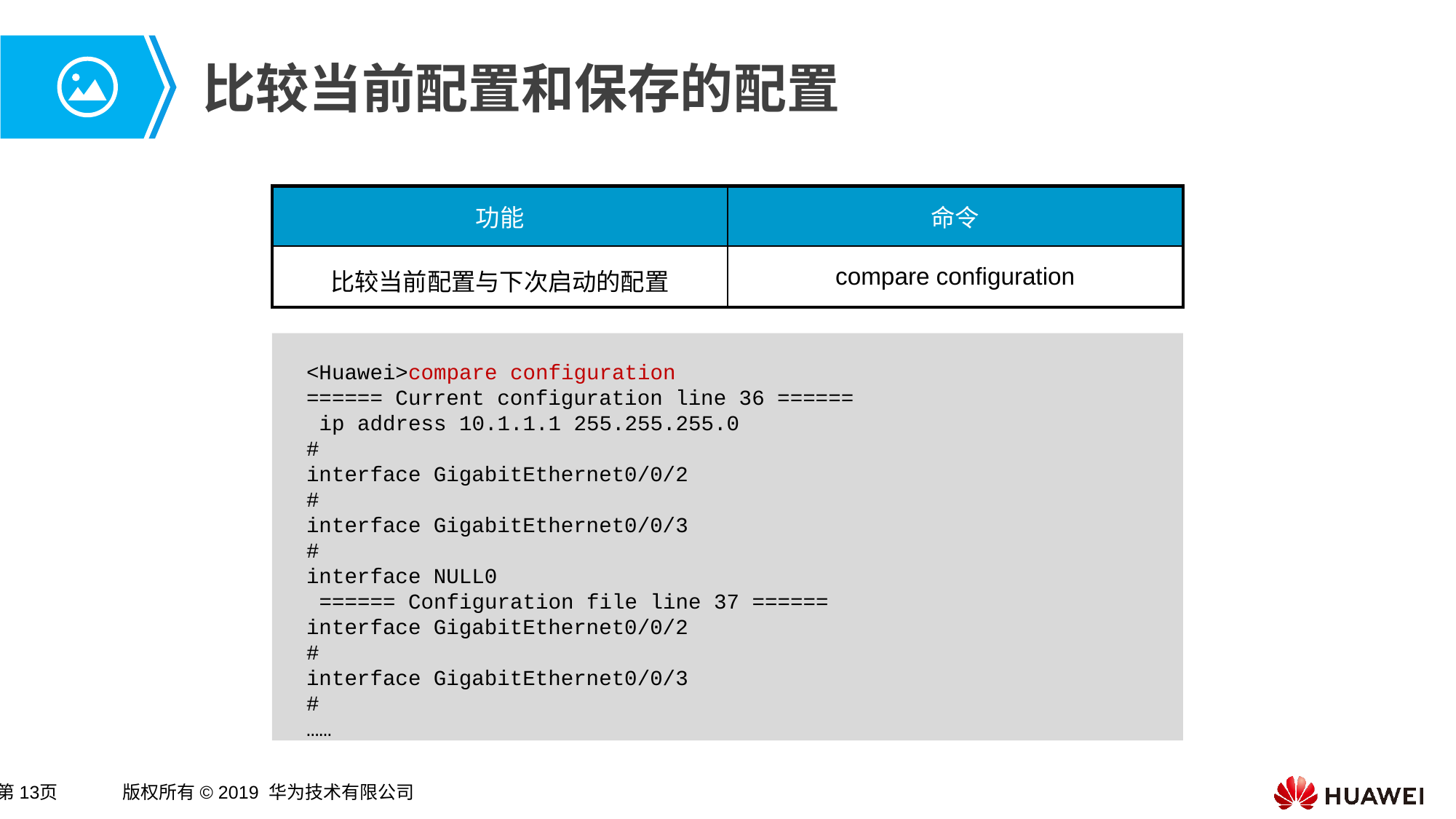

# 比较当前配置和保存的配置
| 功能 | 命令 |
| --- | --- |
| 比较当前配置与下次启动的配置 | compare configuration |

<Huawei>compare configuration
====== Current configuration line 36 ======
 ip address 10.1.1.1 255.255.255.0
#
interface GigabitEthernet0/0/2
#
interface GigabitEthernet0/0/3
#
interface NULL0
 ====== Configuration file line 37 ======
interface GigabitEthernet0/0/2
#
interface GigabitEthernet0/0/3
#
……